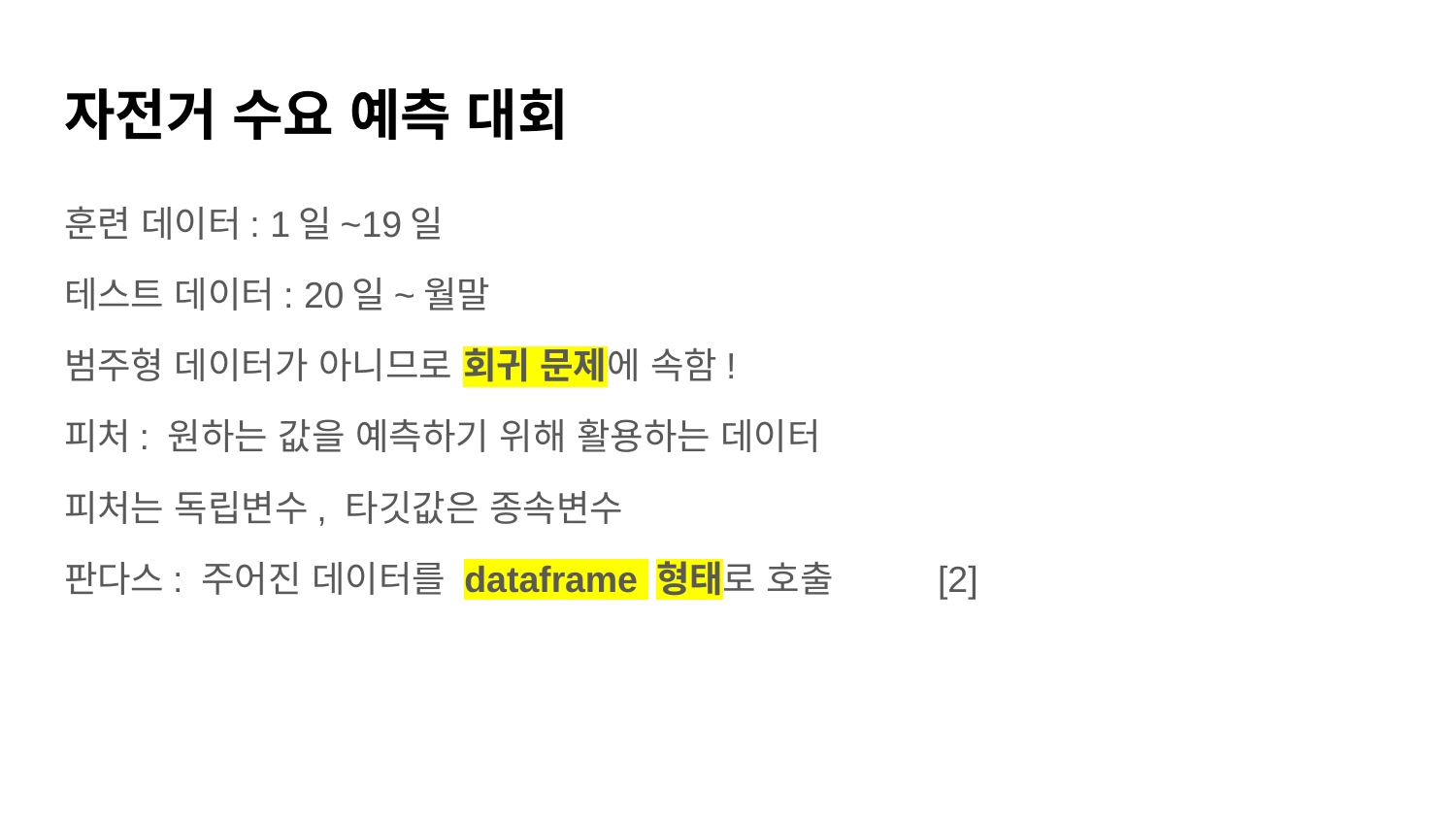

# 자전거 수요 예측 대회
훈련 데이터: 1일~19일
테스트 데이터: 20일~월말
범주형 데이터가 아니므로 회귀 문제에 속함!
피처: 원하는 값을 예측하기 위해 활용하는 데이터
피처는 독립변수, 타깃값은 종속변수
판다스: 주어진 데이터를 dataframe 형태로 호출	[2]